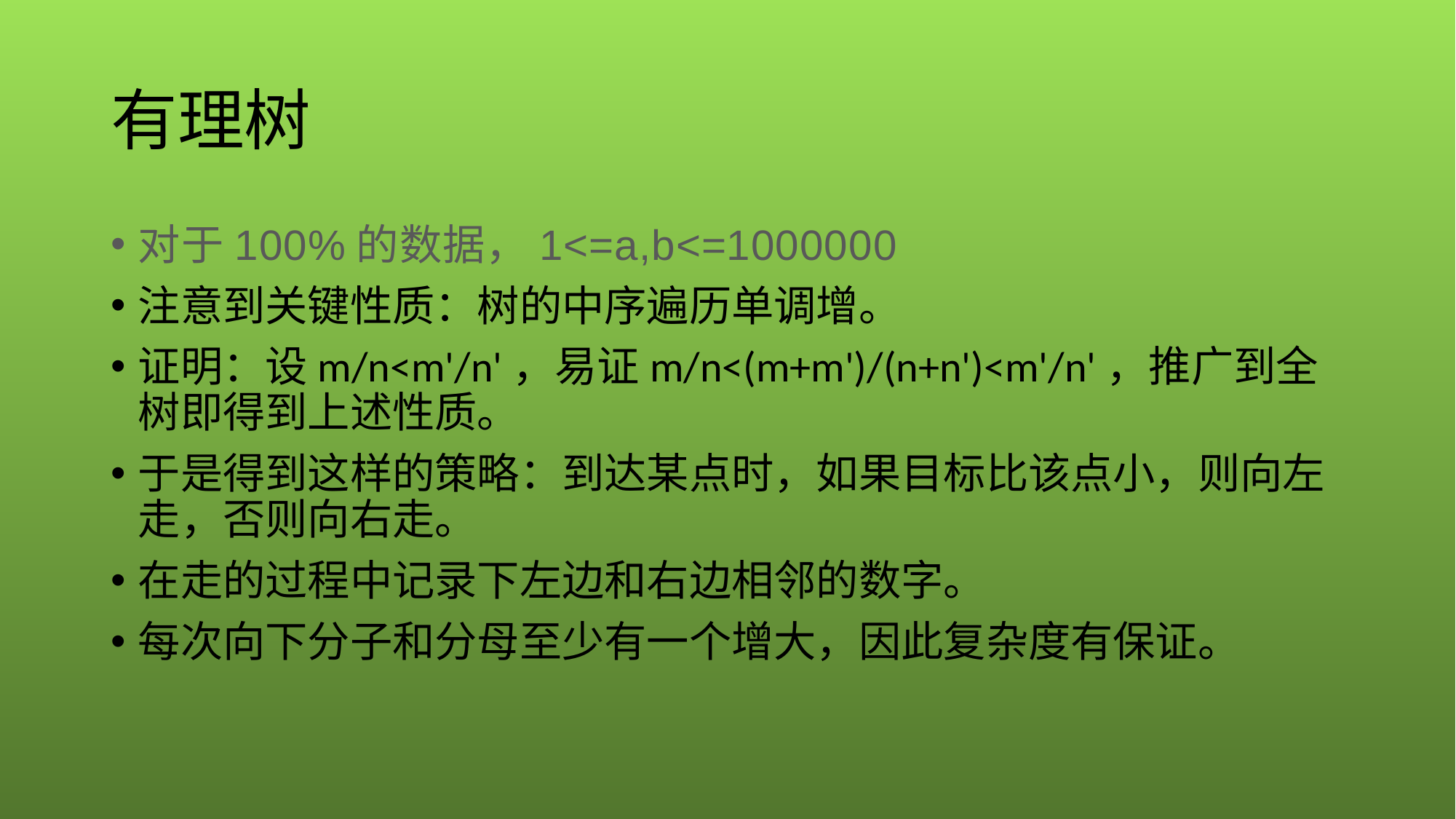

# 有理树
对于100%的数据，1<=a,b<=1000000
注意到关键性质：树的中序遍历单调增。
证明：设m/n<m'/n'，易证m/n<(m+m')/(n+n')<m'/n'，推广到全树即得到上述性质。
于是得到这样的策略：到达某点时，如果目标比该点小，则向左走，否则向右走。
在走的过程中记录下左边和右边相邻的数字。
每次向下分子和分母至少有一个增大，因此复杂度有保证。